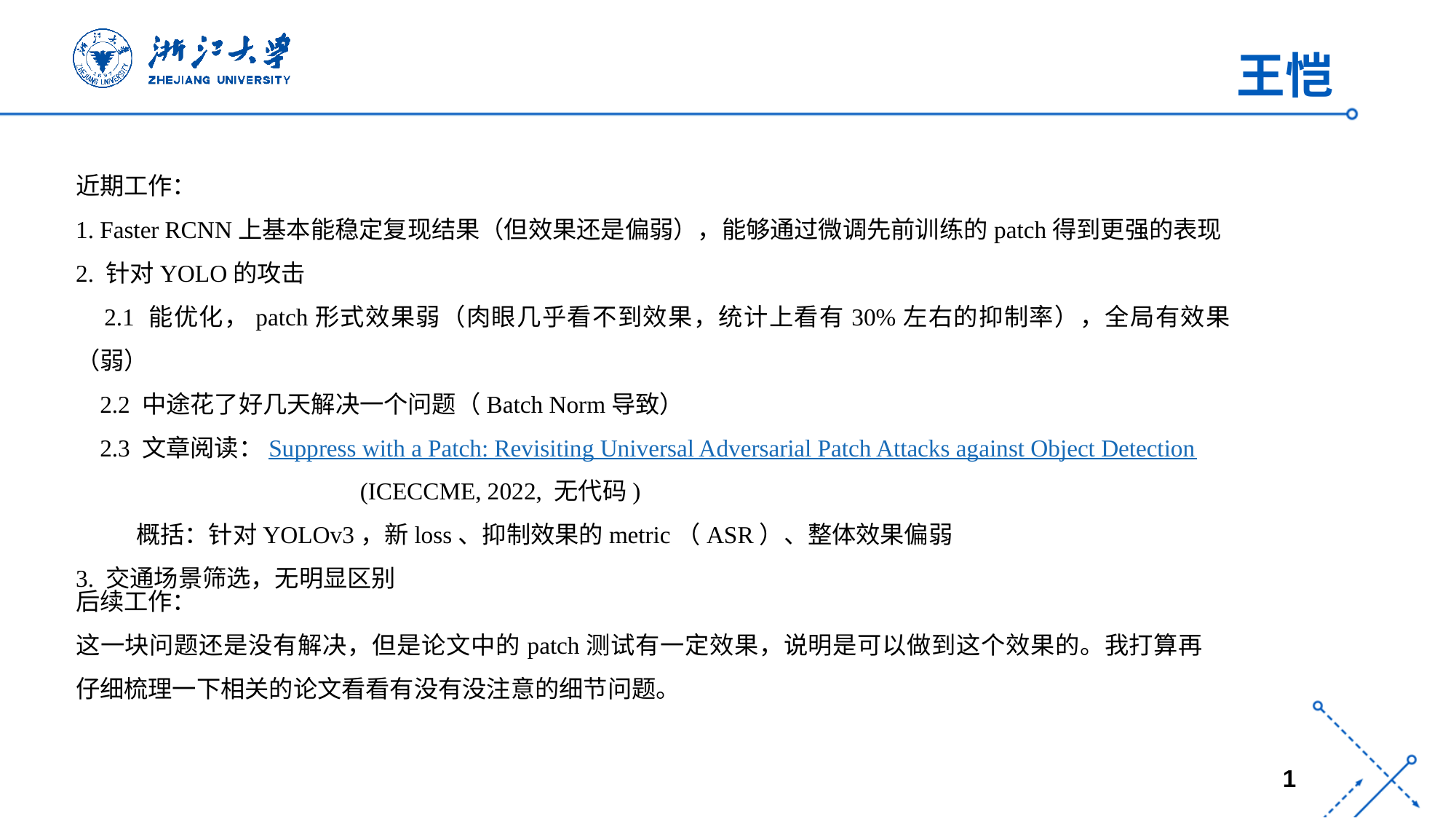

王恺
近期工作：
1. Faster RCNN上基本能稳定复现结果（但效果还是偏弱），能够通过微调先前训练的patch得到更强的表现
2. 针对YOLO的攻击
    2.1 能优化，patch形式效果弱（肉眼几乎看不到效果，统计上看有30%左右的抑制率），全局有效果（弱）
    2.2 中途花了好几天解决一个问题（Batch Norm导致）
    2.3 文章阅读：Suppress with a Patch: Revisiting Universal Adversarial Patch Attacks against Object Detection 	  	           (ICECCME, 2022, 无代码)
          概括：针对YOLOv3，新loss、抑制效果的metric（ASR）、整体效果偏弱
3. 交通场景筛选，无明显区别
后续工作：
这一块问题还是没有解决，但是论文中的patch测试有一定效果，说明是可以做到这个效果的。我打算再仔细梳理一下相关的论文看看有没有没注意的细节问题。